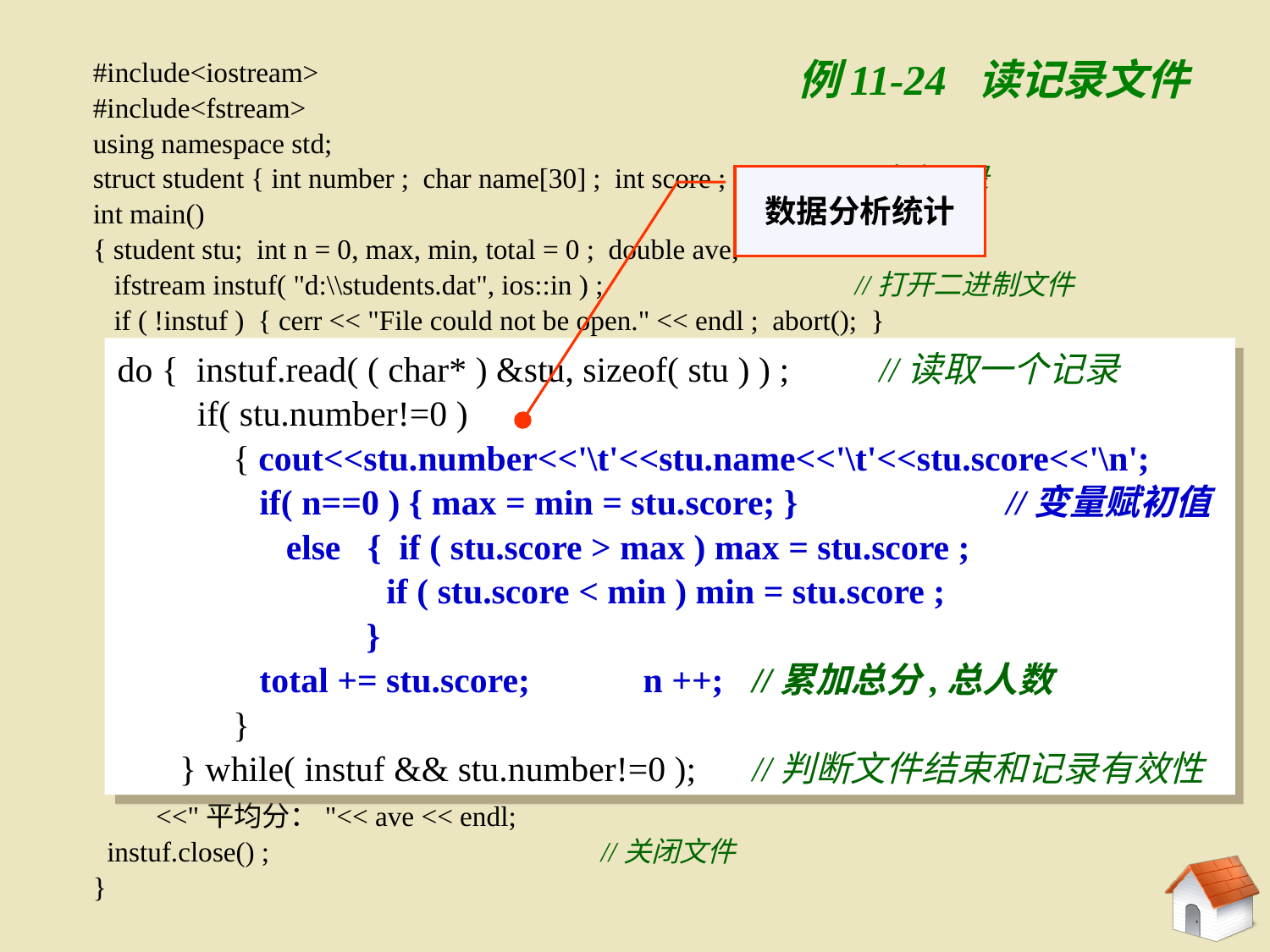

11.5.4  二进制文件
#include<iostream>
#include<fstream>
using namespace std;
struct student { int number ;  char name[30] ;  int score ; } ;	//定义记录
int main()
{ student stu;  int n = 0, max, min, total = 0 ;  double ave;
   ifstream instuf( "d:\\students.dat", ios::in ) ;		//打开二进制文件
   if ( !instuf )  { cerr << "File could not be open." << endl ;  abort();  }
   do {  instuf.read( ( char* ) &stu, sizeof( stu ) ) ;	//读取一个记录
            if( stu.number!=0 )
             { cout<<stu.number<<'\t'<<stu.name<<'\t'<<stu.score<<'\n';
                if( n==0 ) { max = min = stu.score; }		//变量赋初值
                   else   {  if ( stu.score > max ) max = stu.score ;
	                if ( stu.score < min ) min = stu.score ;
                            }
                total += stu.score;	  n ++; 	//累加总分,总人数
             }
       } while( instuf && stu.number!=0 );	//判断文件结束和记录有效性
  cout<<"总人数："<<n<<endl;
  ave = double(total)/n ;		//计算平均分
  cout << "最高分：" << max << endl << "最低分：" << min << endl
         <<"平均分："<< ave << endl;
  instuf.close() ;			//关闭文件
}
例11-24  读记录文件
数据分析统计
do {  instuf.read( ( char* ) &stu, sizeof( stu ) ) ;	//读取一个记录
         if( stu.number!=0 )
             { cout<<stu.number<<'\t'<<stu.name<<'\t'<<stu.score<<'\n';
                if( n==0 ) { max = min = stu.score; }		//变量赋初值
                   else   {  if ( stu.score > max ) max = stu.score ;
	                if ( stu.score < min ) min = stu.score ;
                            }
                total += stu.score;	  n ++; 	//累加总分,总人数
             }
       } while( instuf && stu.number!=0 );	//判断文件结束和记录有效性